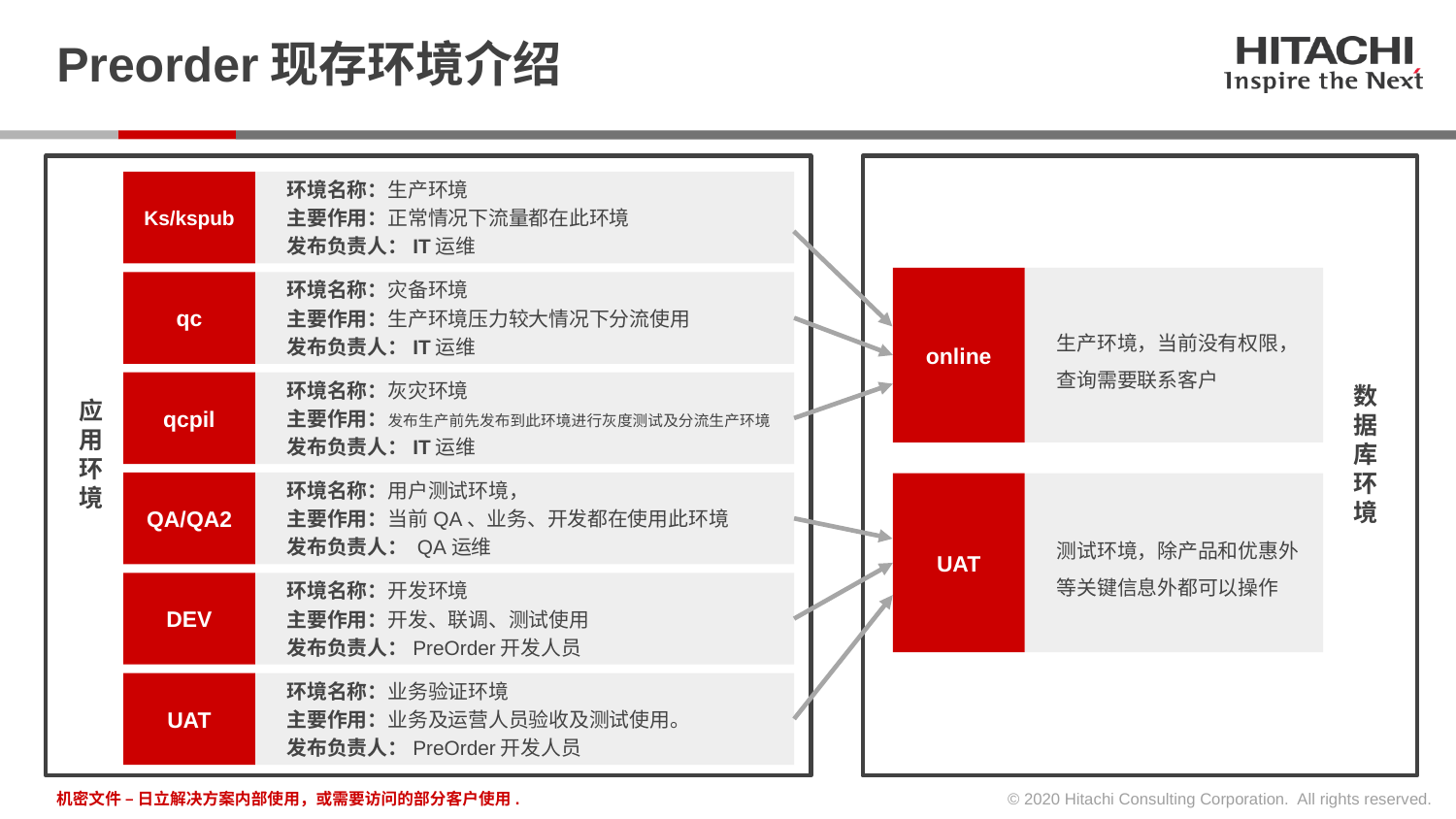

# Preorder现存环境介绍

环境名称：生产环境
主要作用：正常情况下流量都在此环境
发布负责人：IT运维
Ks/kspub
online
生产环境，当前没有权限，查询需要联系客户
环境名称：灾备环境
主要作用：生产环境压力较大情况下分流使用
发布负责人：IT运维
qc
qcpil
环境名称：灰灾环境
主要作用：发布生产前先发布到此环境进行灰度测试及分流生产环境
发布负责人：IT运维
数据库环境
应用环境
环境名称：用户测试环境，
主要作用：当前QA、业务、开发都在使用此环境
发布负责人： QA运维
QA/QA2
UAT
测试环境，除产品和优惠外等关键信息外都可以操作
环境名称：开发环境
主要作用：开发、联调、测试使用
发布负责人：PreOrder开发人员
DEV
环境名称：业务验证环境
主要作用：业务及运营人员验收及测试使用。
发布负责人：PreOrder开发人员
UAT